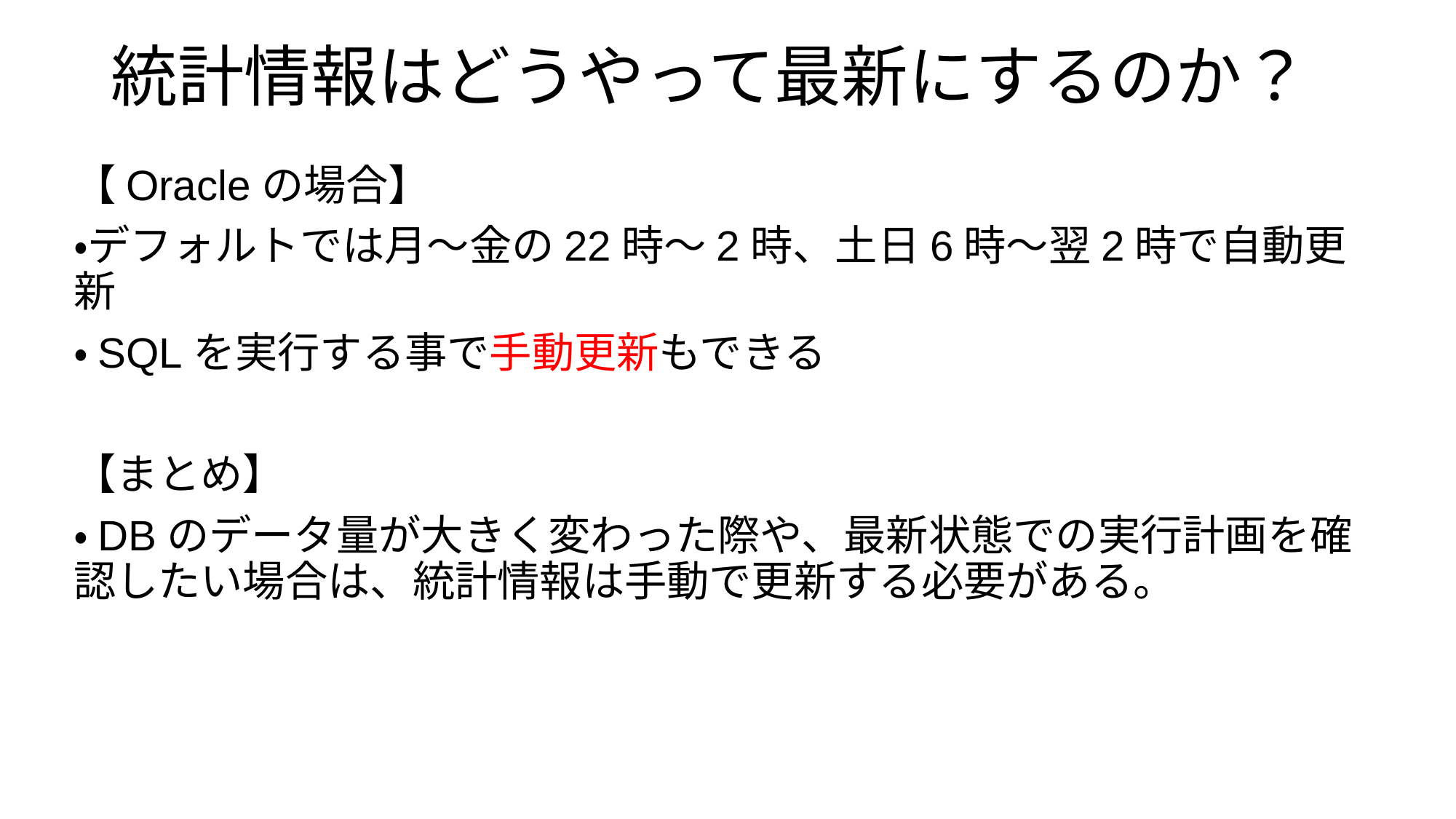

# 統計情報はどうやって最新にするのか？
【Oracleの場合】
・デフォルトでは月～金の22時～2時、土日6時～翌2時で自動更新
・SQLを実行する事で手動更新もできる

【まとめ】
・DBのデータ量が大きく変わった際や、最新状態での実行計画を確認したい場合は、統計情報は手動で更新する必要がある。